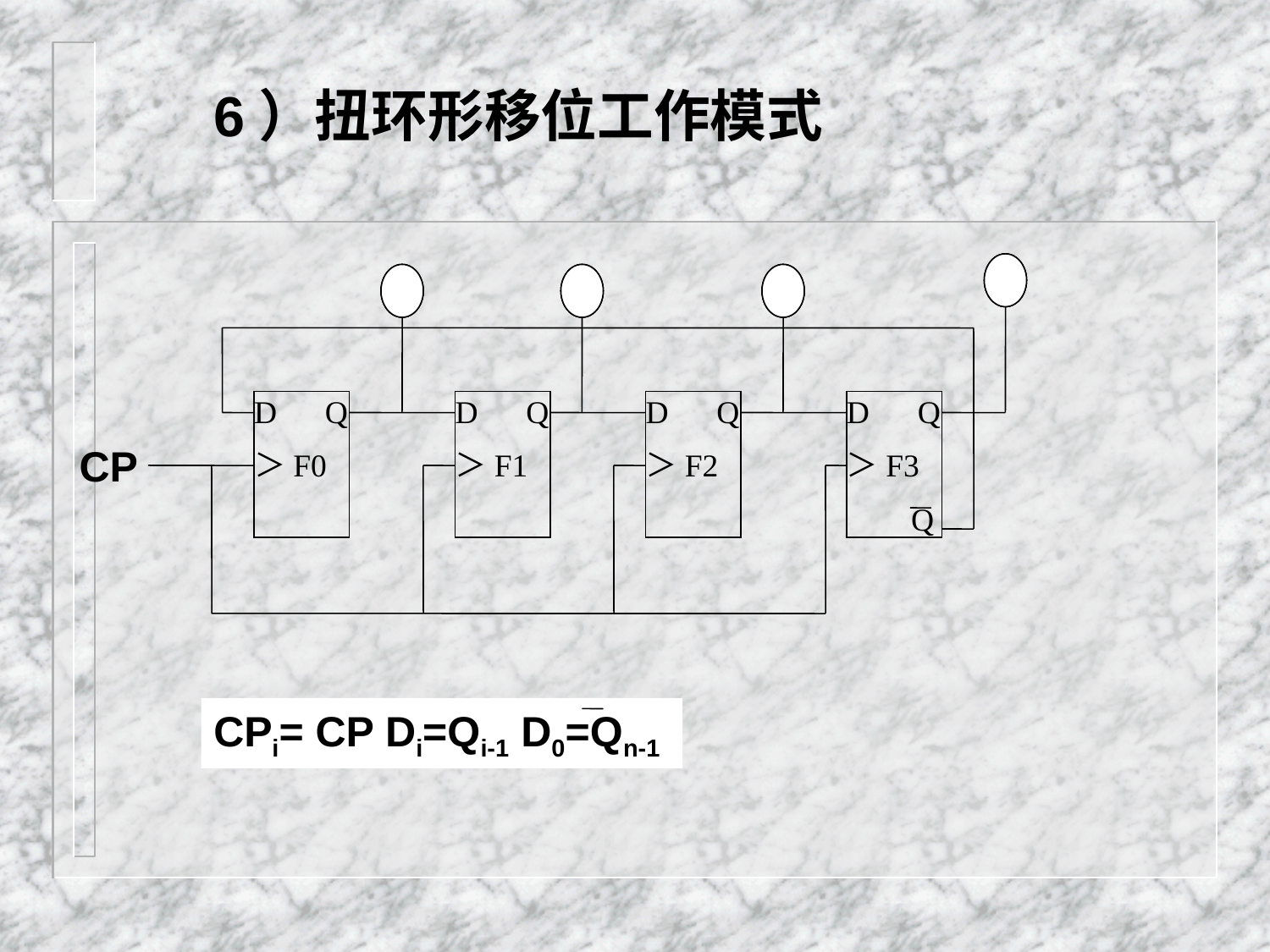

6）扭环形移位工作模式

D      Q
＞F0

D      Q
＞F1

D      Q
＞F2

D      Q
＞F3
        Q

CP

CPi= CP Di=Qi-1 D0=Qn-1